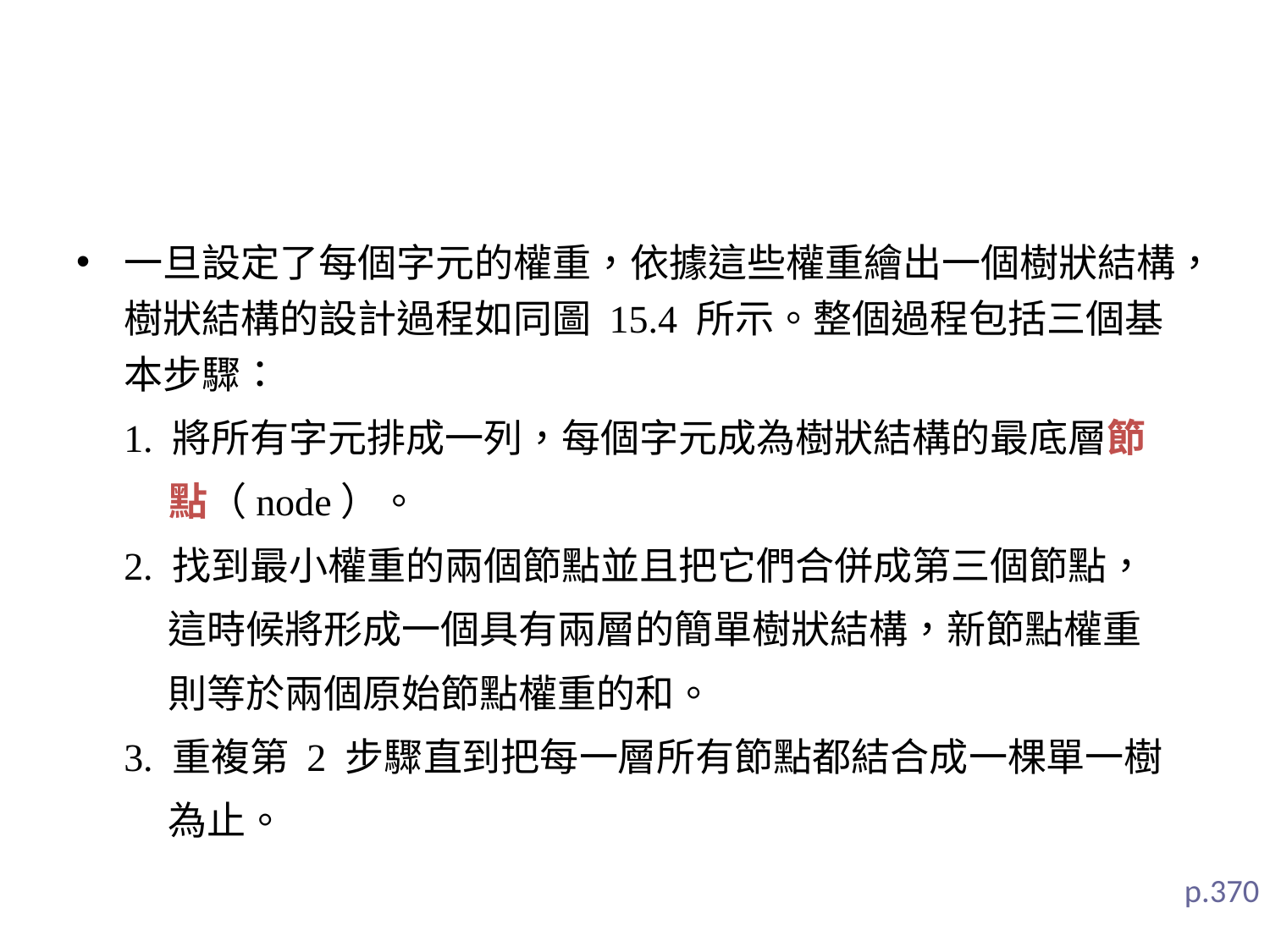

一旦設定了每個字元的權重，依據這些權重繪出一個樹狀結構，樹狀結構的設計過程如同圖 15.4 所示。整個過程包括三個基本步驟：
	1. 將所有字元排成一列，每個字元成為樹狀結構的最底層節
	    點（node）。
	2. 找到最小權重的兩個節點並且把它們合併成第三個節點，
	    這時候將形成一個具有兩層的簡單樹狀結構，新節點權重
	    則等於兩個原始節點權重的和。
	3. 重複第 2 步驟直到把每一層所有節點都結合成一棵單一樹
	    為止。
 p.370